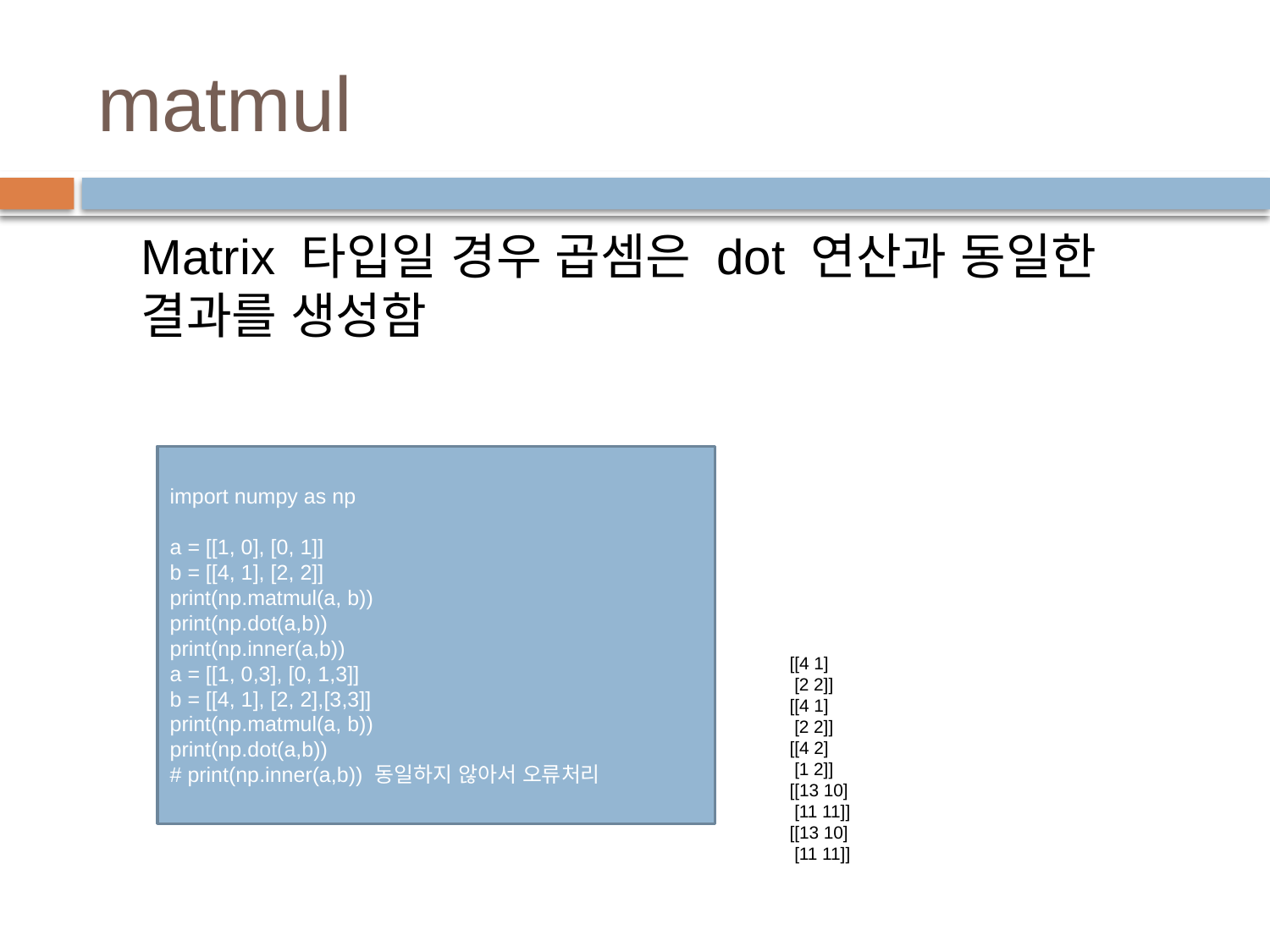

# matmul
Matrix 타입일 경우 곱셈은 dot 연산과 동일한 결과를 생성함
import numpy as np

a = [[1, 0], [0, 1]]
b = [[4, 1], [2, 2]]
print(np.matmul(a, b))
print(np.dot(a,b))
print(np.inner(a,b))
a = [[1, 0,3], [0, 1,3]]
b = [[4, 1], [2, 2],[3,3]]
print(np.matmul(a, b))
print(np.dot(a,b))
# print(np.inner(a,b)) 동일하지 않아서 오류처리
[[4 1]
 [2 2]]
[[4 1]
 [2 2]]
[[4 2]
 [1 2]]
[[13 10]
 [11 11]]
[[13 10]
 [11 11]]